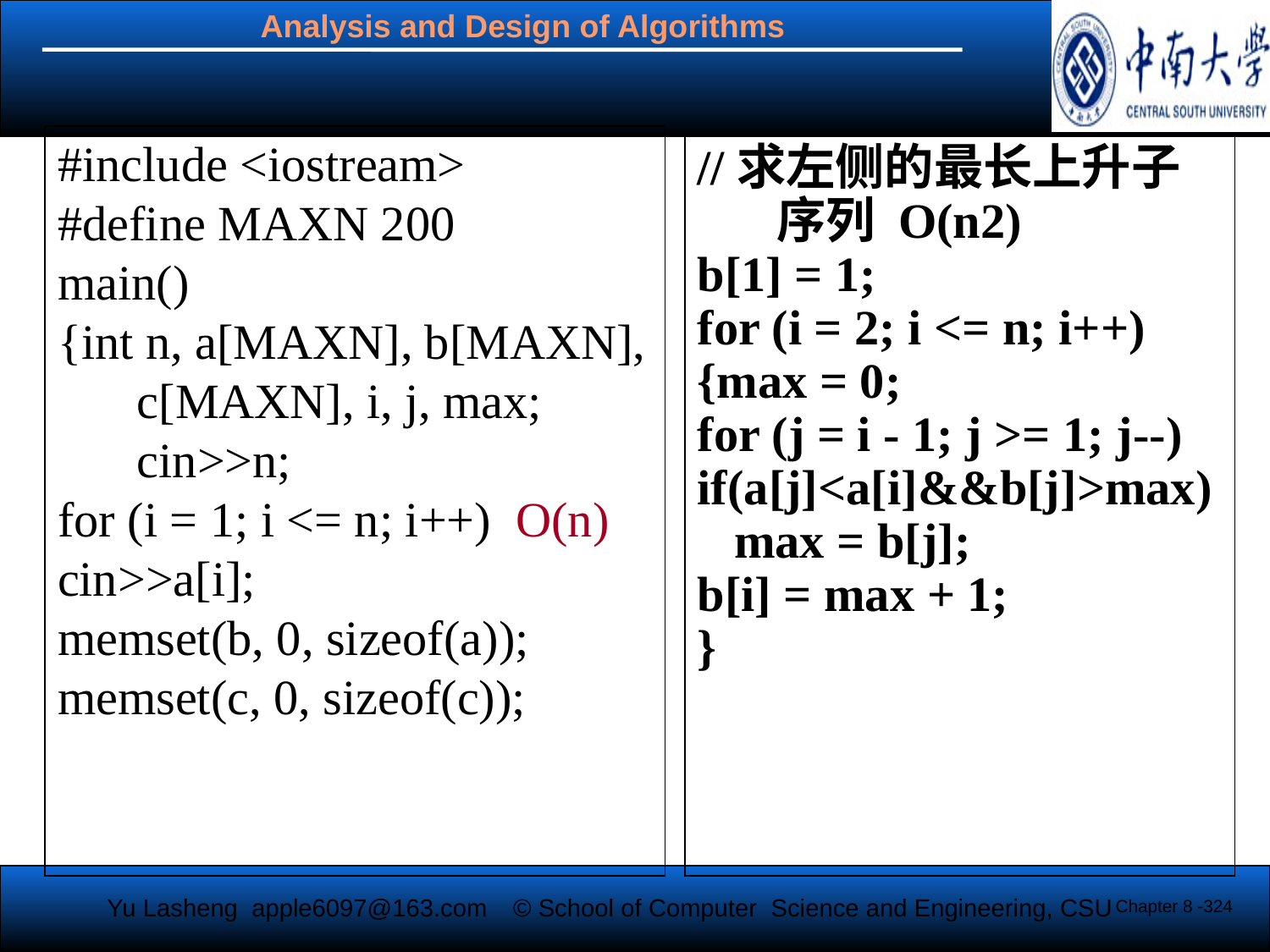

#
#include <iostream>
#define MAXN 200
main()
{int n, a[MAXN], b[MAXN], c[MAXN], i, j, max;
	cin>>n;
for (i = 1; i <= n; i++)  O(n)
cin>>a[i];
memset(b, 0, sizeof(a));
memset(c, 0, sizeof(c));
//求左侧的最长上升子序列 O(n2)
b[1] = 1;
for (i = 2; i <= n; i++)
{max = 0;
for (j = i - 1; j >= 1; j--)
if(a[j]<a[i]&&b[j]>max)
   max = b[j];
b[i] = max + 1;
}

Chapter 8 -324